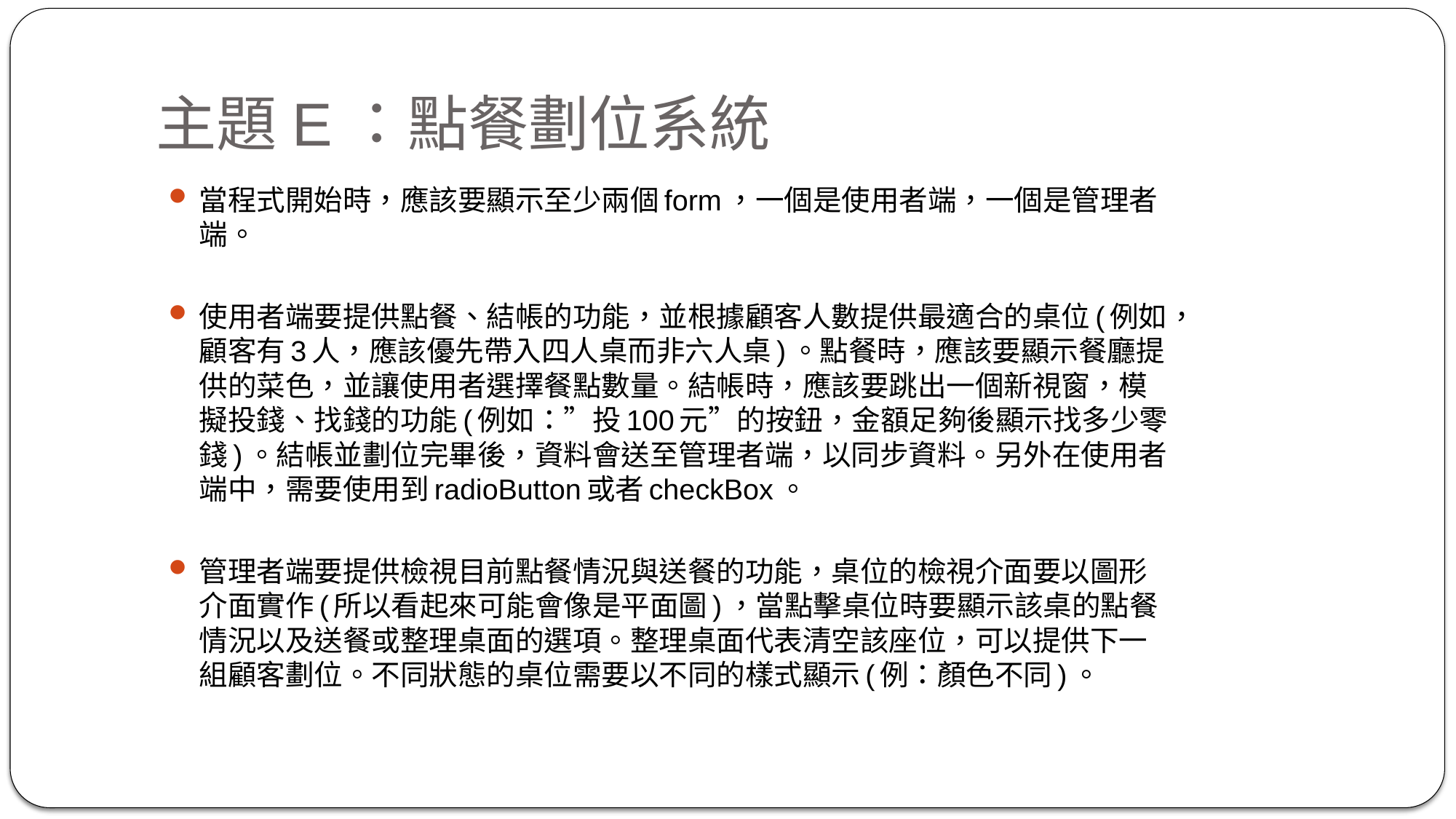

# 主題E：點餐劃位系統
當程式開始時，應該要顯示至少兩個form，一個是使用者端，一個是管理者端。

使用者端要提供點餐、結帳的功能，並根據顧客人數提供最適合的桌位(例如，顧客有3人，應該優先帶入四人桌而非六人桌)。點餐時，應該要顯示餐廳提供的菜色，並讓使用者選擇餐點數量。結帳時，應該要跳出一個新視窗，模擬投錢、找錢的功能(例如：”投100元”的按鈕，金額足夠後顯示找多少零錢)。結帳並劃位完畢後，資料會送至管理者端，以同步資料。另外在使用者端中，需要使用到radioButton或者checkBox。

管理者端要提供檢視目前點餐情況與送餐的功能，桌位的檢視介面要以圖形介面實作(所以看起來可能會像是平面圖)，當點擊桌位時要顯示該桌的點餐情況以及送餐或整理桌面的選項。整理桌面代表清空該座位，可以提供下一組顧客劃位。不同狀態的桌位需要以不同的樣式顯示(例：顏色不同)。